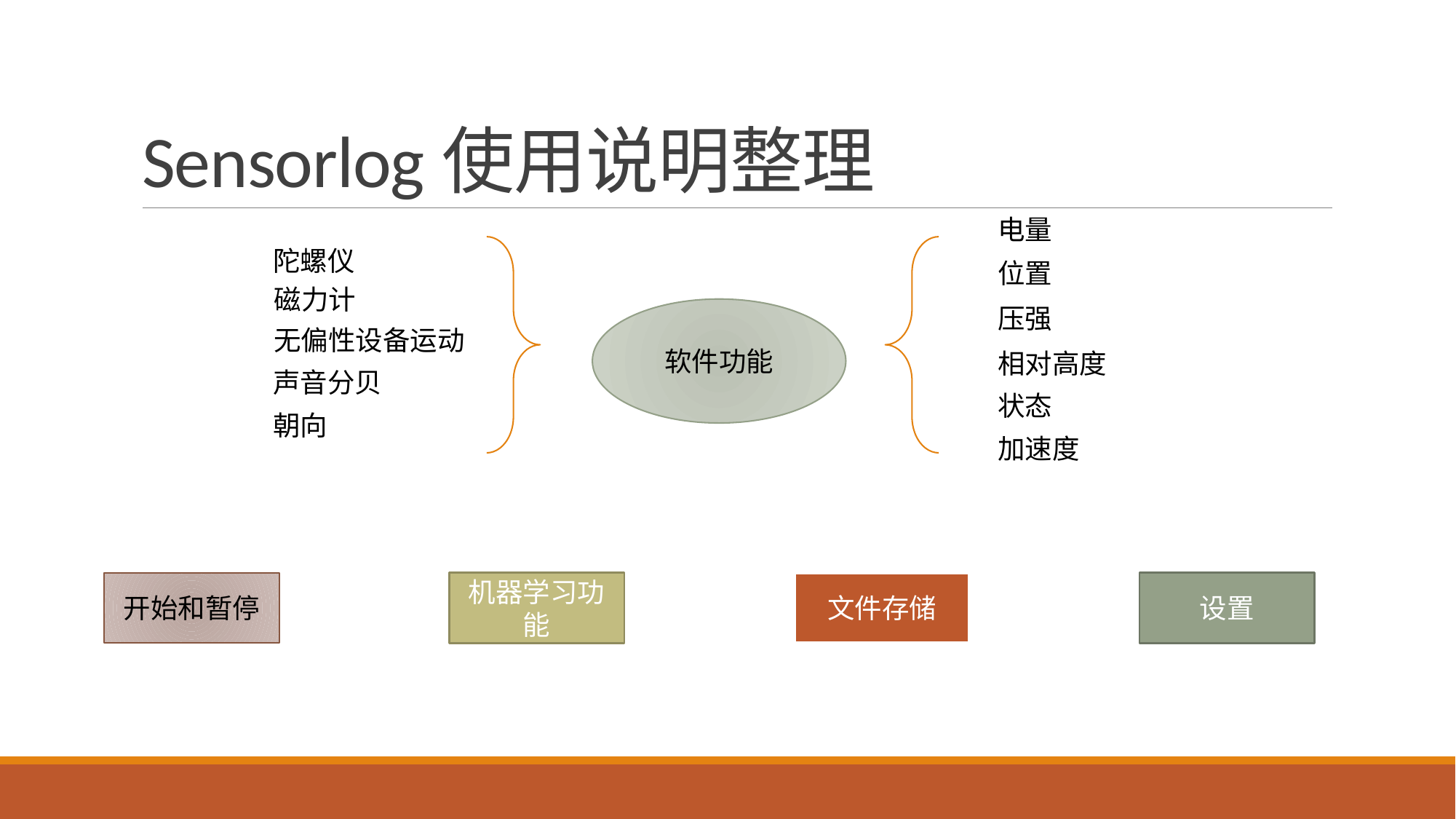

# Sensorlog使用说明整理
电量

陀螺仪
位置
磁力计
压强
软件功能
无偏性设备运动
相对高度
声音分贝
状态
朝向
加速度
开始和暂停
文件存储
设置
机器学习功能